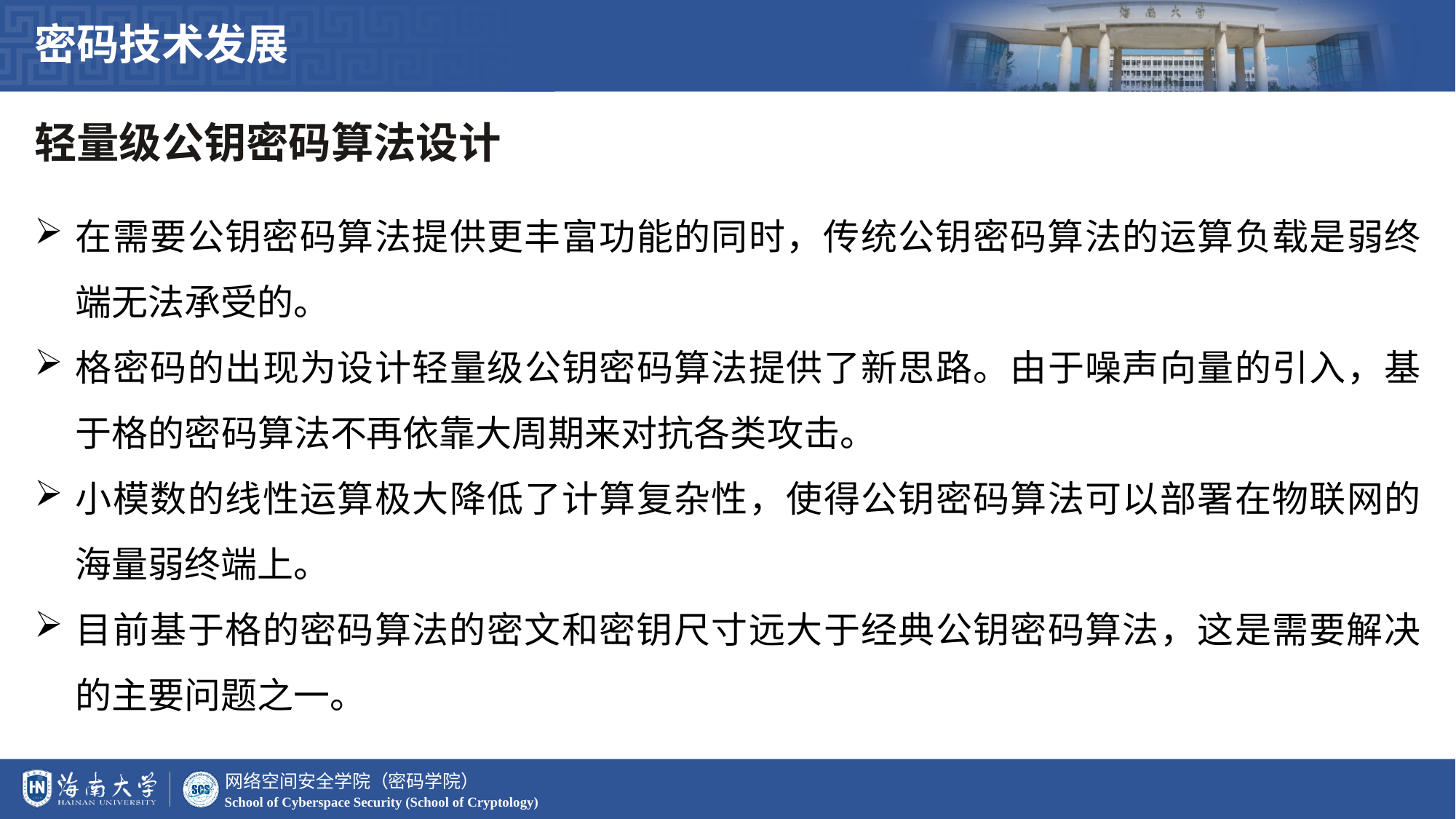

密码技术发展
轻量级公钥密码算法设计
在需要公钥密码算法提供更丰富功能的同时，传统公钥密码算法的运算负载是弱终端无法承受的。
格密码的出现为设计轻量级公钥密码算法提供了新思路。由于噪声向量的引入，基于格的密码算法不再依靠大周期来对抗各类攻击。
小模数的线性运算极大降低了计算复杂性，使得公钥密码算法可以部署在物联网的海量弱终端上。
目前基于格的密码算法的密文和密钥尺寸远大于经典公钥密码算法，这是需要解决的主要问题之一。
64